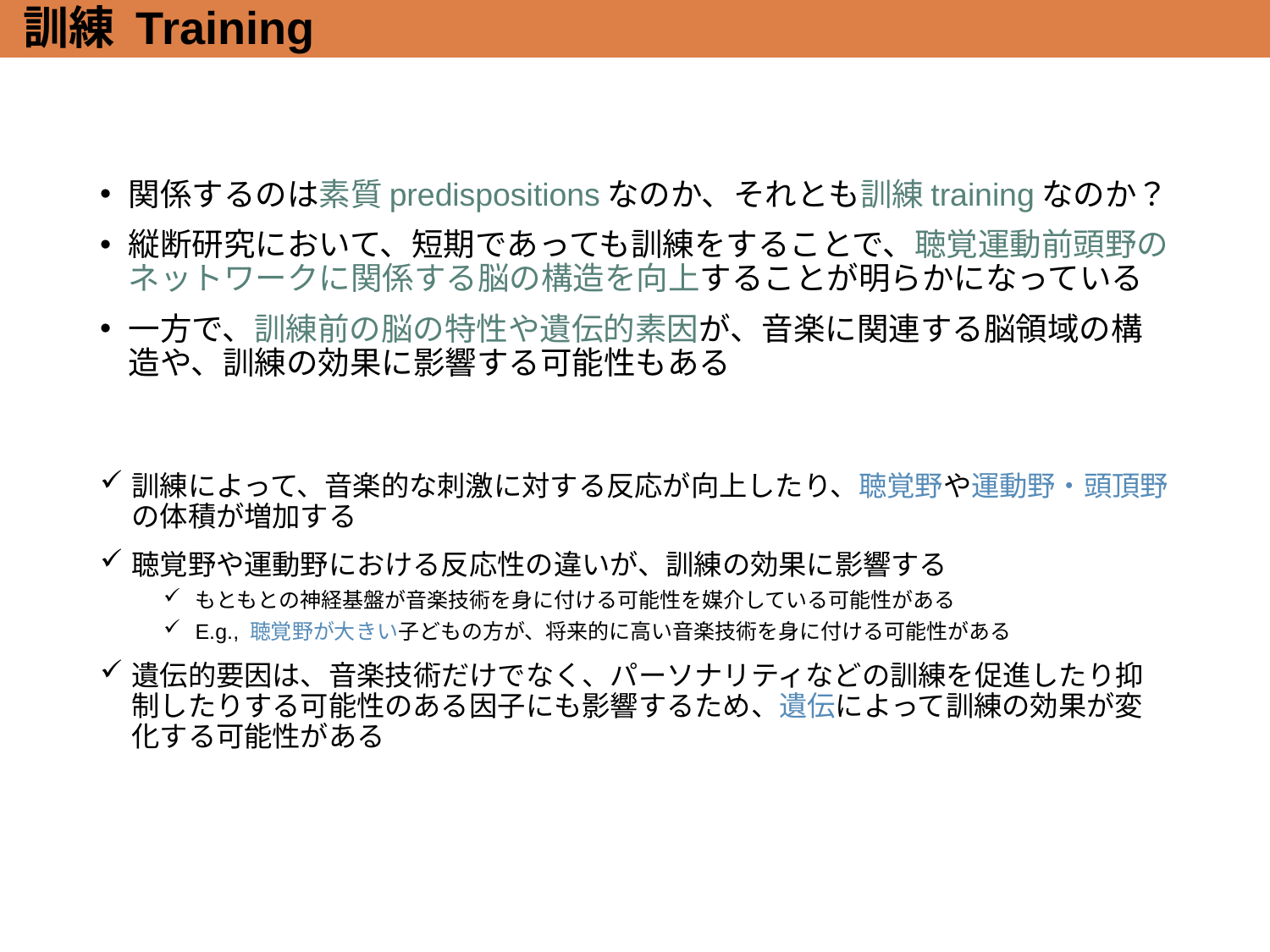

# 訓練 Training
関係するのは素質predispositionsなのか、それとも訓練trainingなのか？
縦断研究において、短期であっても訓練をすることで、聴覚運動前頭野のネットワークに関係する脳の構造を向上することが明らかになっている
一方で、訓練前の脳の特性や遺伝的素因が、音楽に関連する脳領域の構造や、訓練の効果に影響する可能性もある
訓練によって、音楽的な刺激に対する反応が向上したり、聴覚野や運動野・頭頂野の体積が増加する
聴覚野や運動野における反応性の違いが、訓練の効果に影響する
もともとの神経基盤が音楽技術を身に付ける可能性を媒介している可能性がある
E.g., 聴覚野が大きい子どもの方が、将来的に高い音楽技術を身に付ける可能性がある
遺伝的要因は、音楽技術だけでなく、パーソナリティなどの訓練を促進したり抑制したりする可能性のある因子にも影響するため、遺伝によって訓練の効果が変化する可能性がある